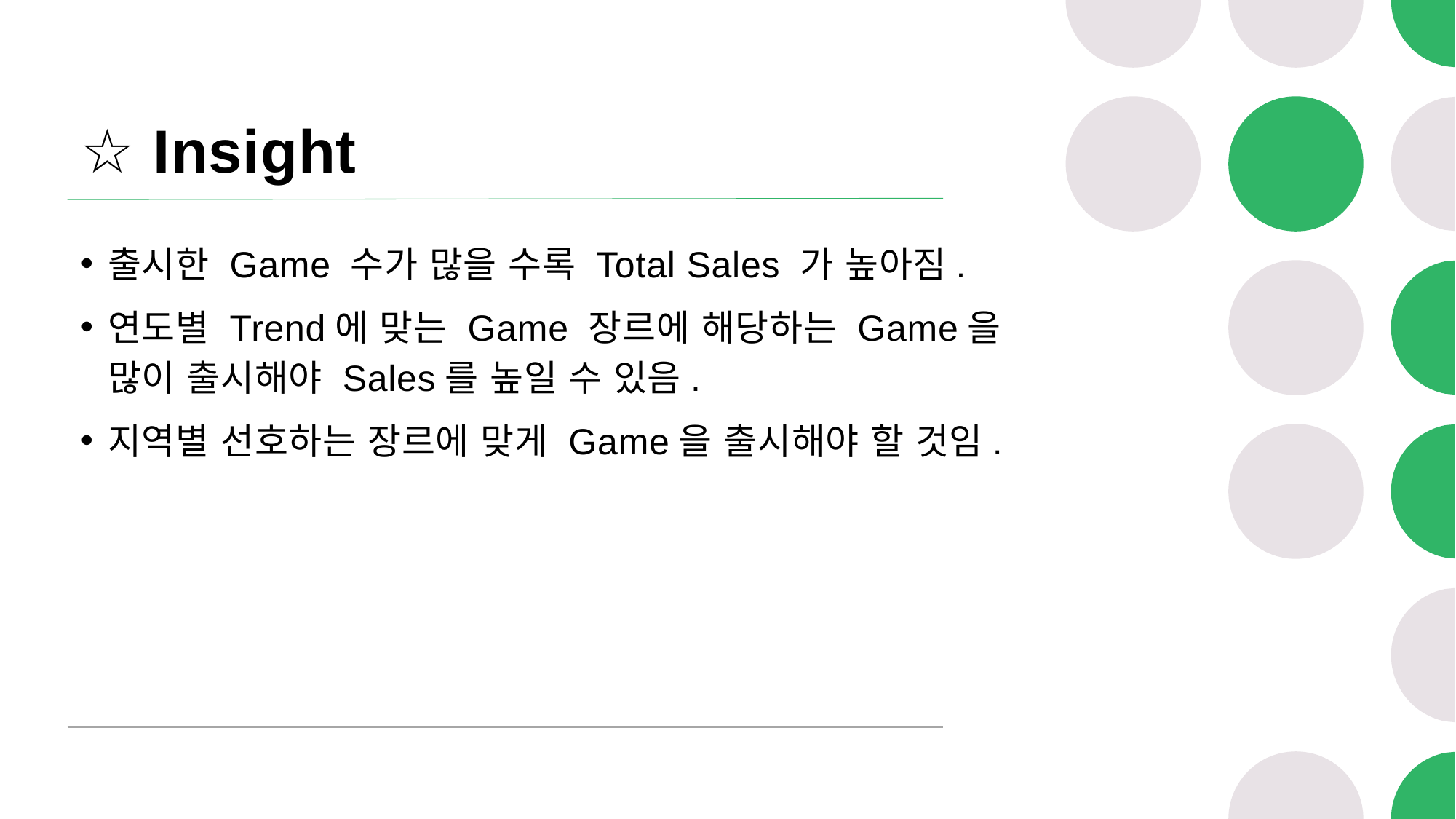

# ☆ Insight
출시한 Game 수가 많을 수록 Total Sales 가 높아짐.
연도별 Trend에 맞는 Game 장르에 해당하는 Game을
많이 출시해야 Sales를 높일 수 있음.
지역별 선호하는 장르에 맞게 Game을 출시해야 할 것임.